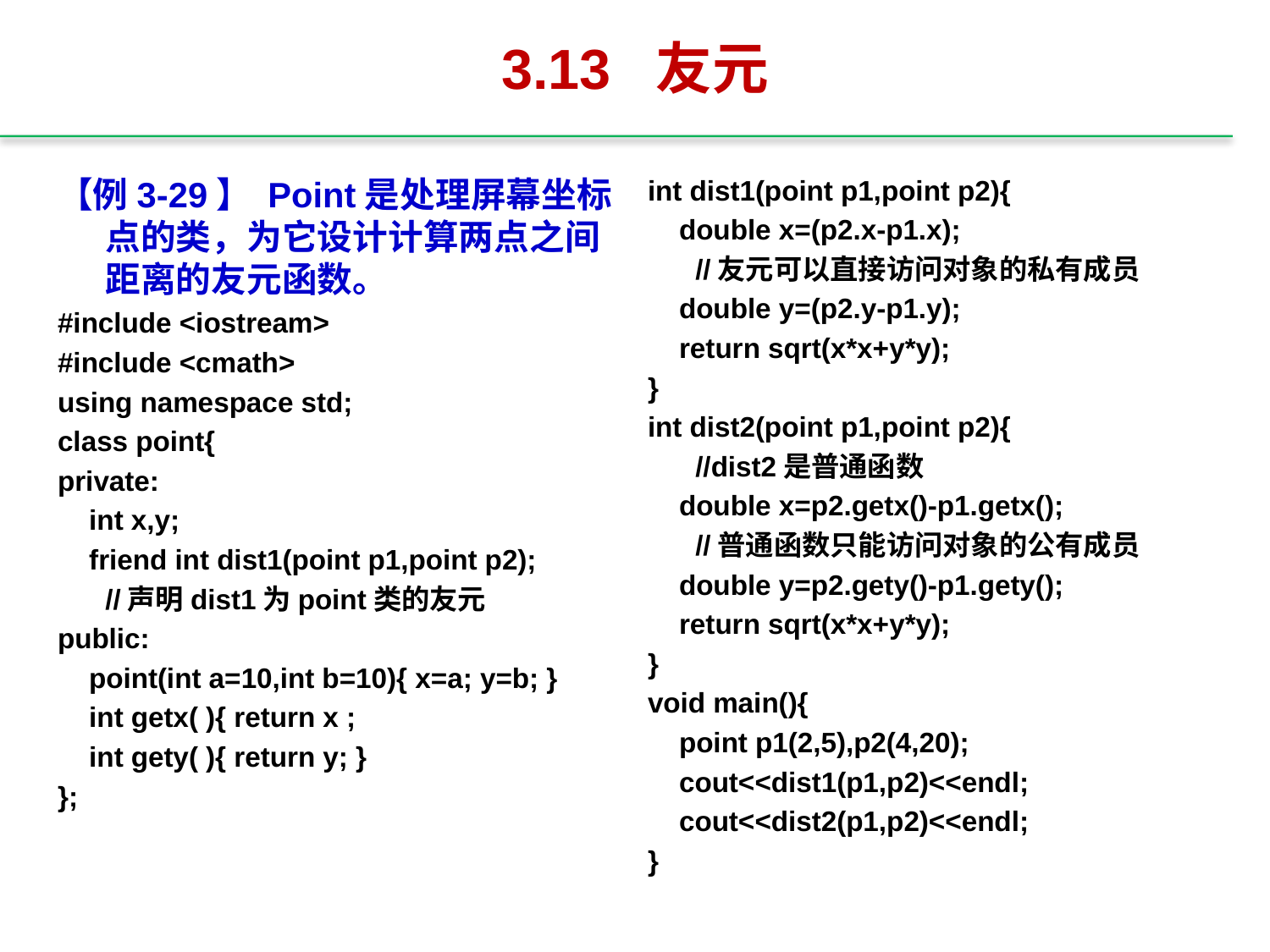

# 3.13  友元
【例3-29】 Point是处理屏幕坐标点的类，为它设计计算两点之间距离的友元函数。
#include <iostream>
#include <cmath>
using namespace std;
class point{
private:
    int x,y;
    friend int dist1(point p1,point p2);
	//声明dist1为point类的友元
public:
    point(int a=10,int b=10){ x=a; y=b; }
    int getx( ){ return x ;
    int gety( ){ return y; }
};

int dist1(point p1,point p2){
    double x=(p2.x-p1.x);
	//友元可以直接访问对象的私有成员
    double y=(p2.y-p1.y);
    return sqrt(x*x+y*y);
}
int dist2(point p1,point p2){
	//dist2是普通函数
    double x=p2.getx()-p1.getx();
	//普通函数只能访问对象的公有成员
    double y=p2.gety()-p1.gety();
    return sqrt(x*x+y*y);
}
void main(){
    point p1(2,5),p2(4,20);
    cout<<dist1(p1,p2)<<endl;
    cout<<dist2(p1,p2)<<endl;
}